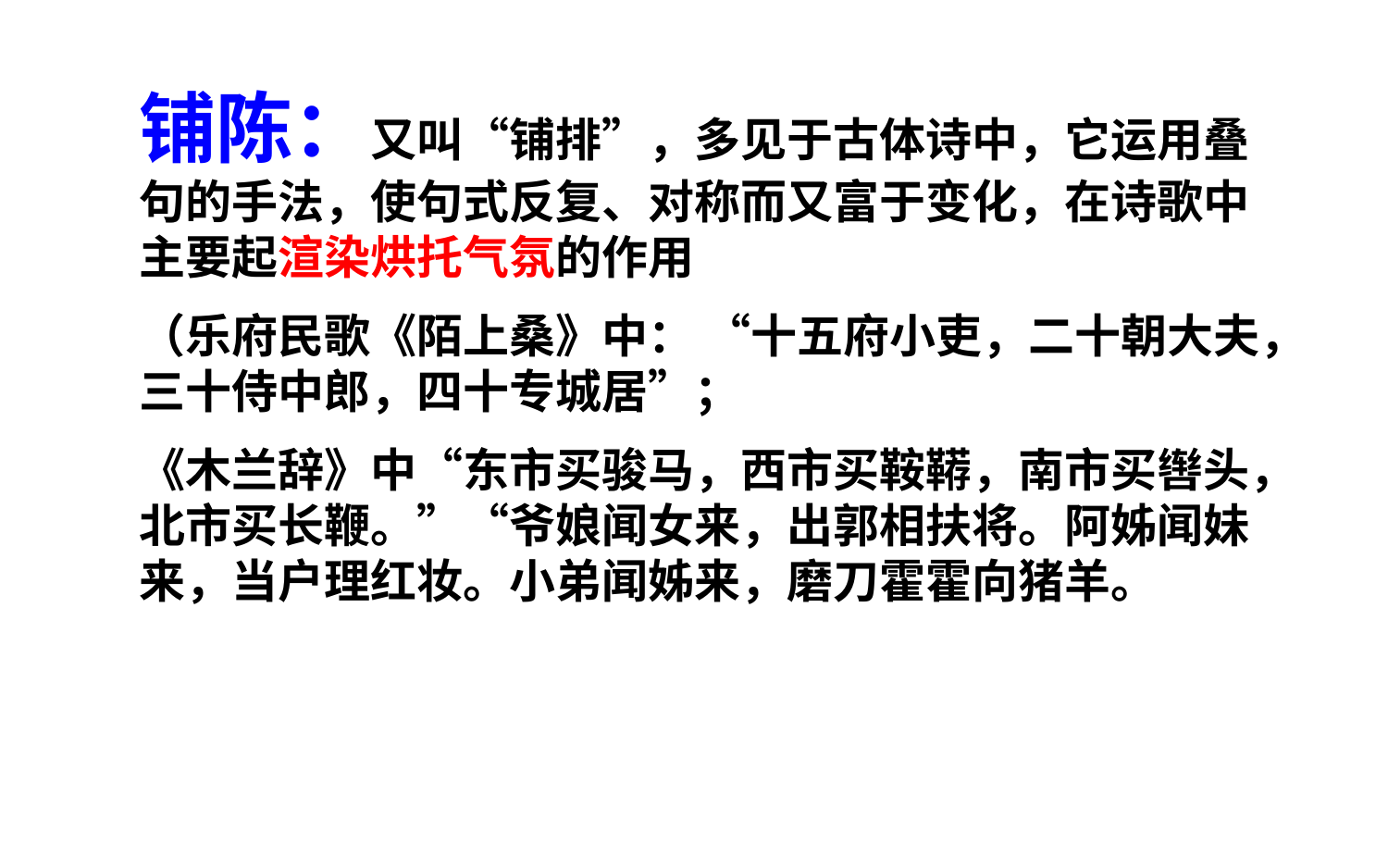

铺陈：又叫“铺排”，多见于古体诗中，它运用叠句的手法，使句式反复、对称而又富于变化，在诗歌中主要起渲染烘托气氛的作用
（乐府民歌《陌上桑》中： “十五府小吏，二十朝大夫，三十侍中郎，四十专城居”；
《木兰辞》中“东市买骏马，西市买鞍鞯，南市买辔头，北市买长鞭。”“爷娘闻女来，出郭相扶将。阿姊闻妹来，当户理红妆。小弟闻姊来，磨刀霍霍向猪羊。